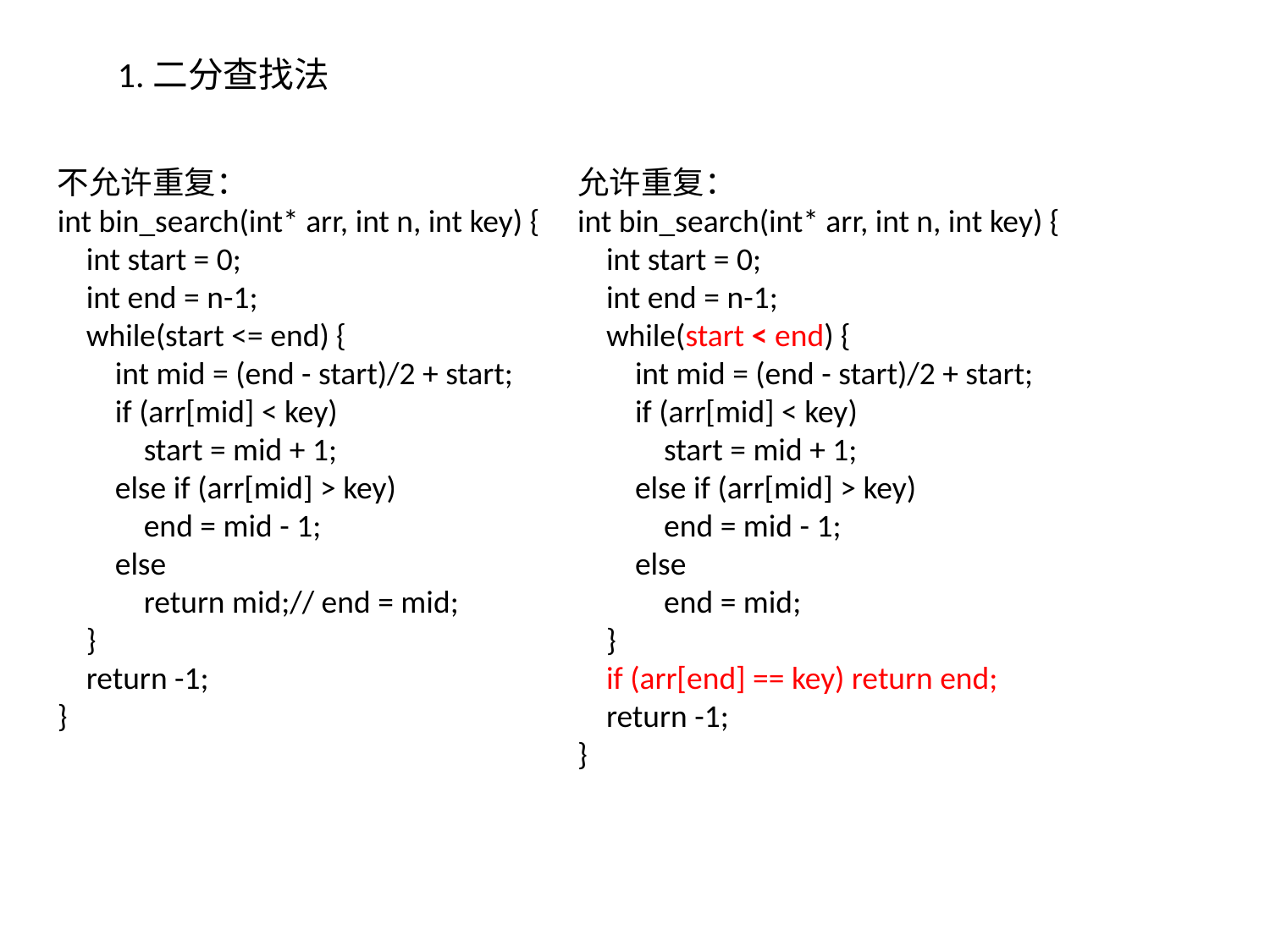

1.二分查找法
不允许重复：
int bin_search(int* arr, int n, int key) {
    int start = 0;
    int end = n-1;
    while(start <= end) {
        int mid = (end - start)/2 + start;
        if (arr[mid] < key)
            start = mid + 1;
        else if (arr[mid] > key)
            end = mid - 1;
        else
            return mid;// end = mid;
    }
    return -1;
}
允许重复：
int bin_search(int* arr, int n, int key) {
    int start = 0;
    int end = n-1;
    while(start < end) {
        int mid = (end - start)/2 + start;
        if (arr[mid] < key)
            start = mid + 1;
        else if (arr[mid] > key)
            end = mid - 1;
        else
            end = mid;
    }
    if (arr[end] == key) return end;
    return -1;
}